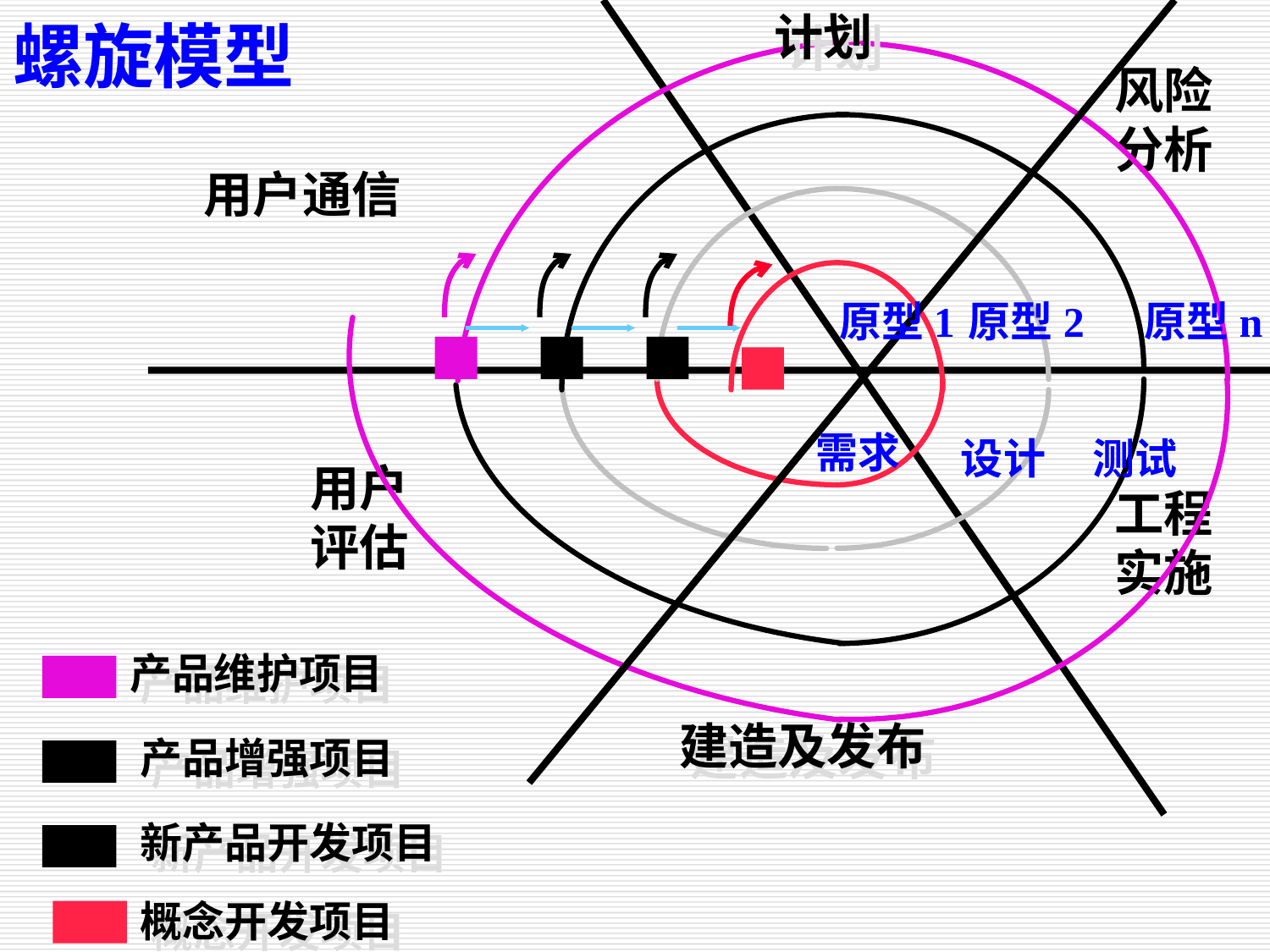

螺旋模型

计划

风险
分析

用户通信

原型1
原型2
原型n

需求
设计
测试
用户
评估
工程
实施
产品维护项目

建造及发布
产品增强项目

新产品开发项目

概念开发项目